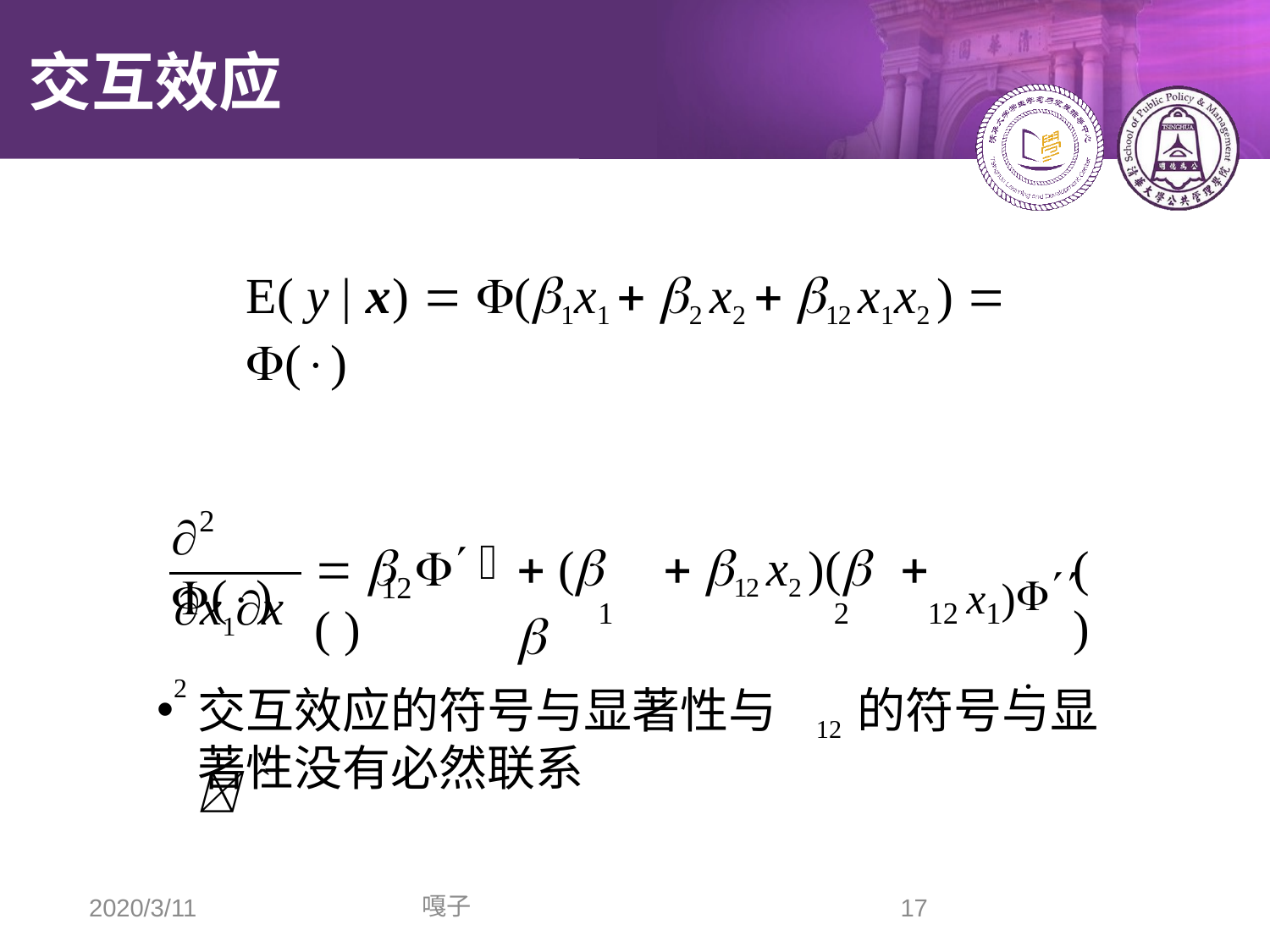

# 交互效应
E( y | x) = Φ(β1x1 + β2 x2 + β12 x1x2 ) = Φ(⋅)

2
∂	Φ(⋅)
′
Φ′′ ⋅
= β	Φ ( )
+ (β	+ β12 x2 )(β	+ β
( )
1	2	12 x1)
12
∂x1∂x2

交互效应的符号与显著性与 βˆ
的符号与显
12
著性没有必然联系
2020/3/11
嘎子
17